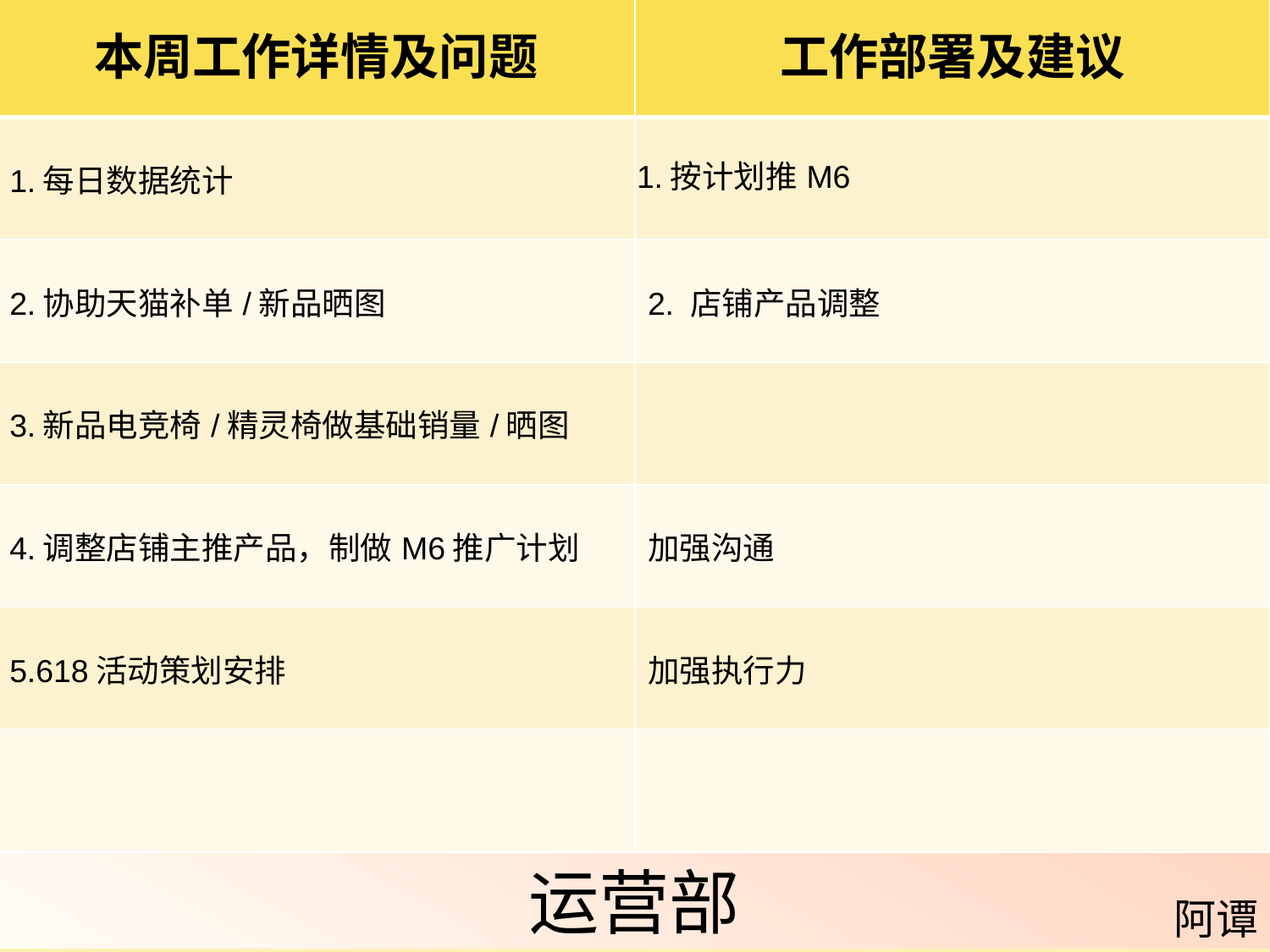

| 本周工作详情及问题 | 工作部署及建议 |
| --- | --- |
| 1.每日数据统计 | 1.按计划推M6 |
| 2.协助天猫补单/新品晒图 | 2. 店铺产品调整 |
| 3.新品电竞椅/精灵椅做基础销量/晒图 |  |
| 4.调整店铺主推产品，制做M6推广计划 | 加强沟通 |
| 5.618活动策划安排 | 加强执行力 |
|  |  |
运营部
阿谭